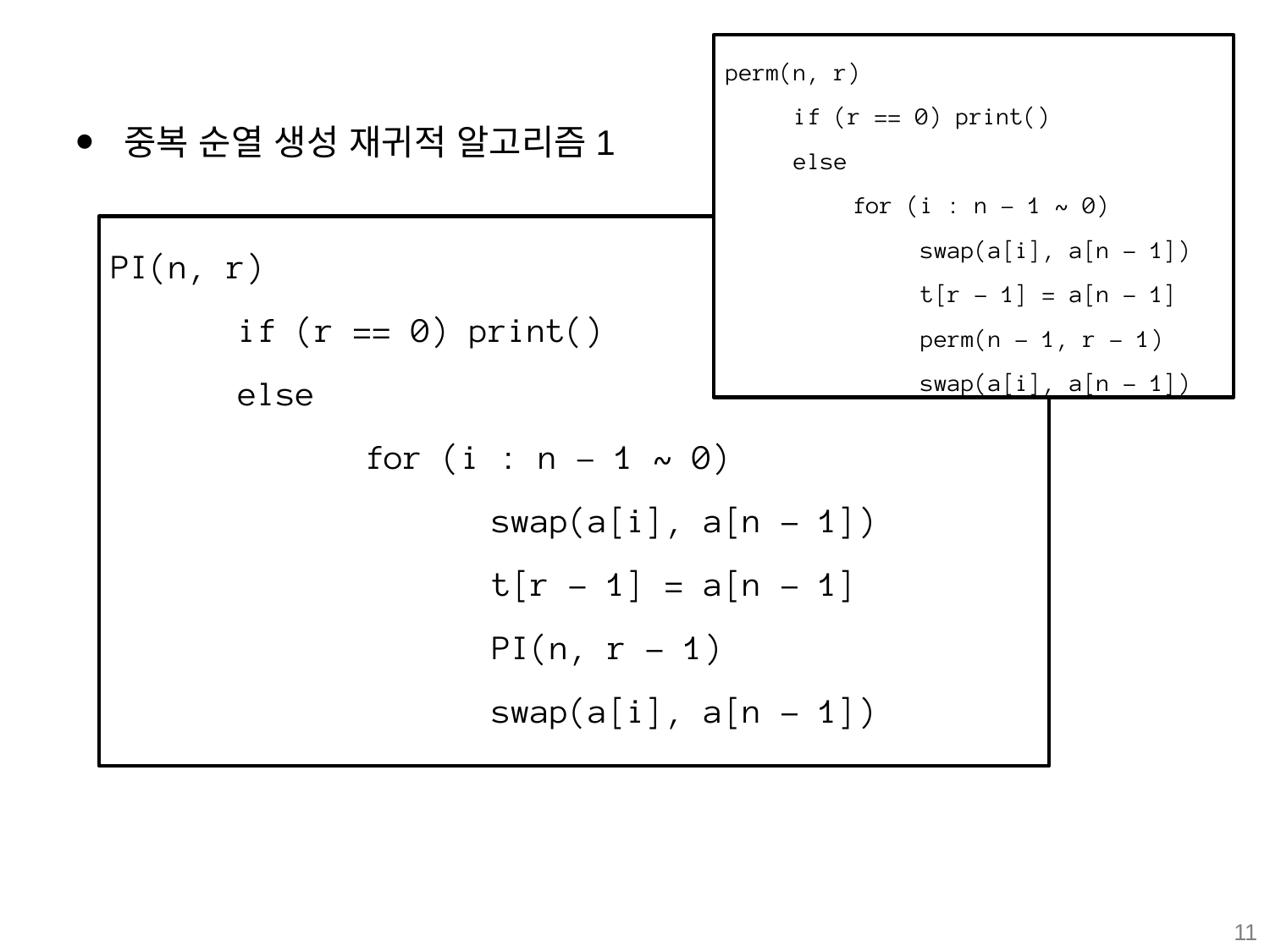

perm(n, r)
     if (r == 0) print()
     else
	for (i : n – 1 ~ 0)
	     swap(a[i], a[n - 1])
	     t[r - 1] = a[n - 1]
  	     perm(n - 1, r - 1)
	     swap(a[i], a[n - 1])
중복 순열 생성 재귀적 알고리즘1
PI(n, r)
	if (r == 0) print()
	else
		for (i : n – 1 ~ 0)
			swap(a[i], a[n - 1])
			t[r - 1] = a[n - 1]
			PI(n, r - 1)
			swap(a[i], a[n - 1])
11